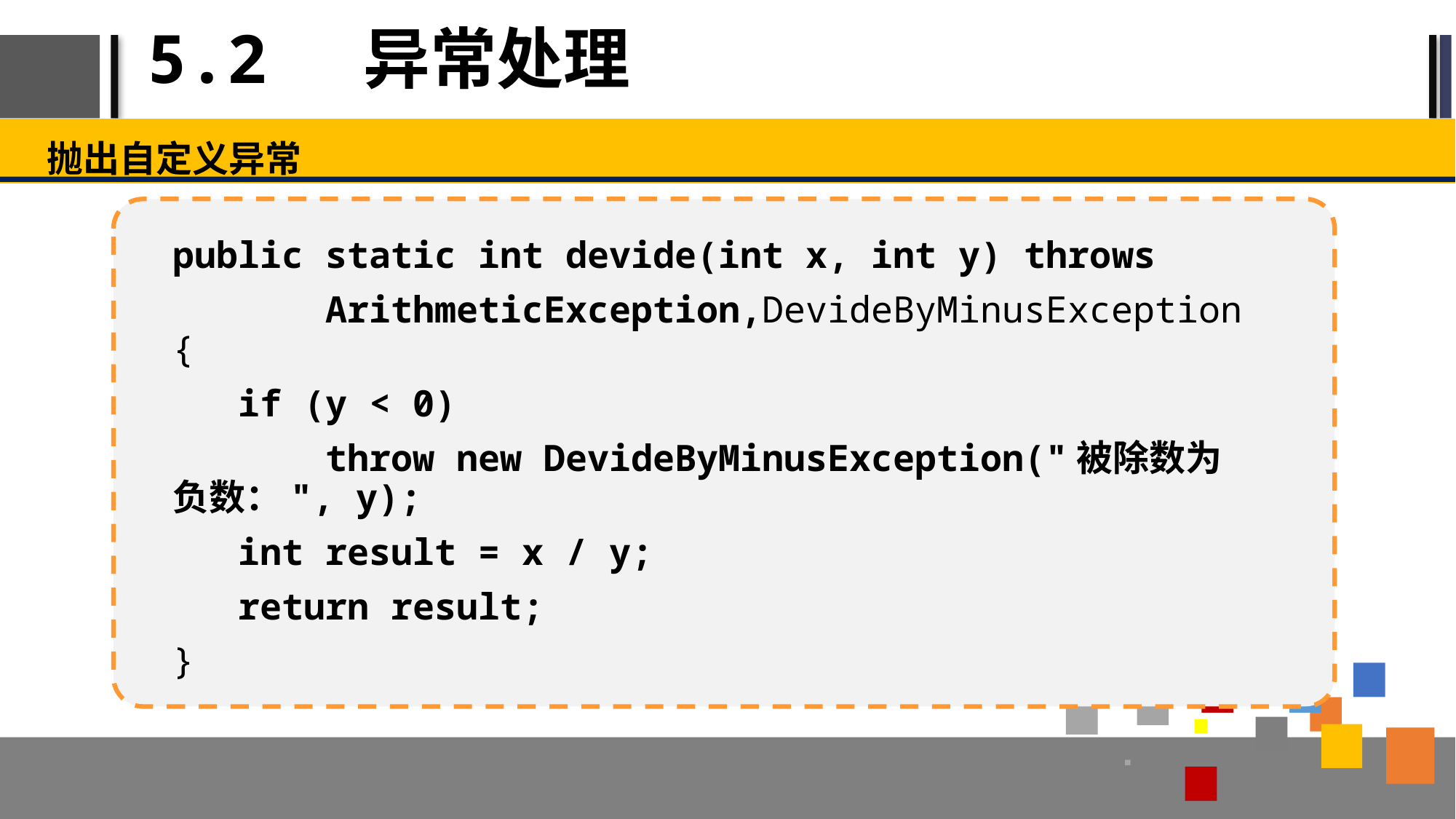

# 5.2  异常处理

抛出自定义异常

public static int devide(int x, int y) throws
       ArithmeticException,DevideByMinusException {
   if (y < 0)
       throw new DevideByMinusException("被除数为负数：", y);
   int result = x / y;
   return result;
}